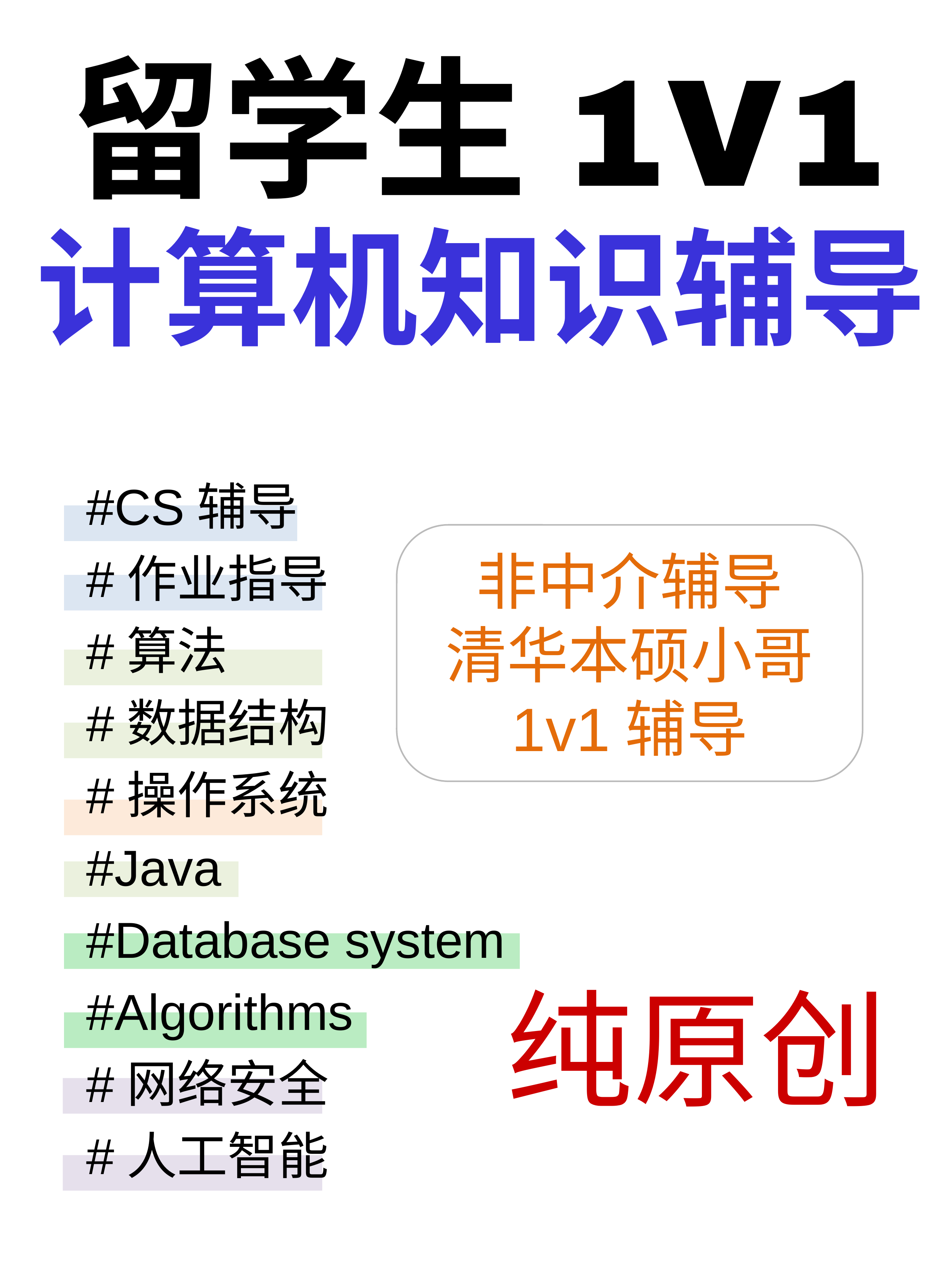

留学生1V1
计算机知识辅导
#CS辅导
#作业指导
#算法
#数据结构
#操作系统
#Java
#Database system
#Algorithms
#网络安全
#人工智能

非中介辅导
清华本硕小哥
1v1辅导

纯原创